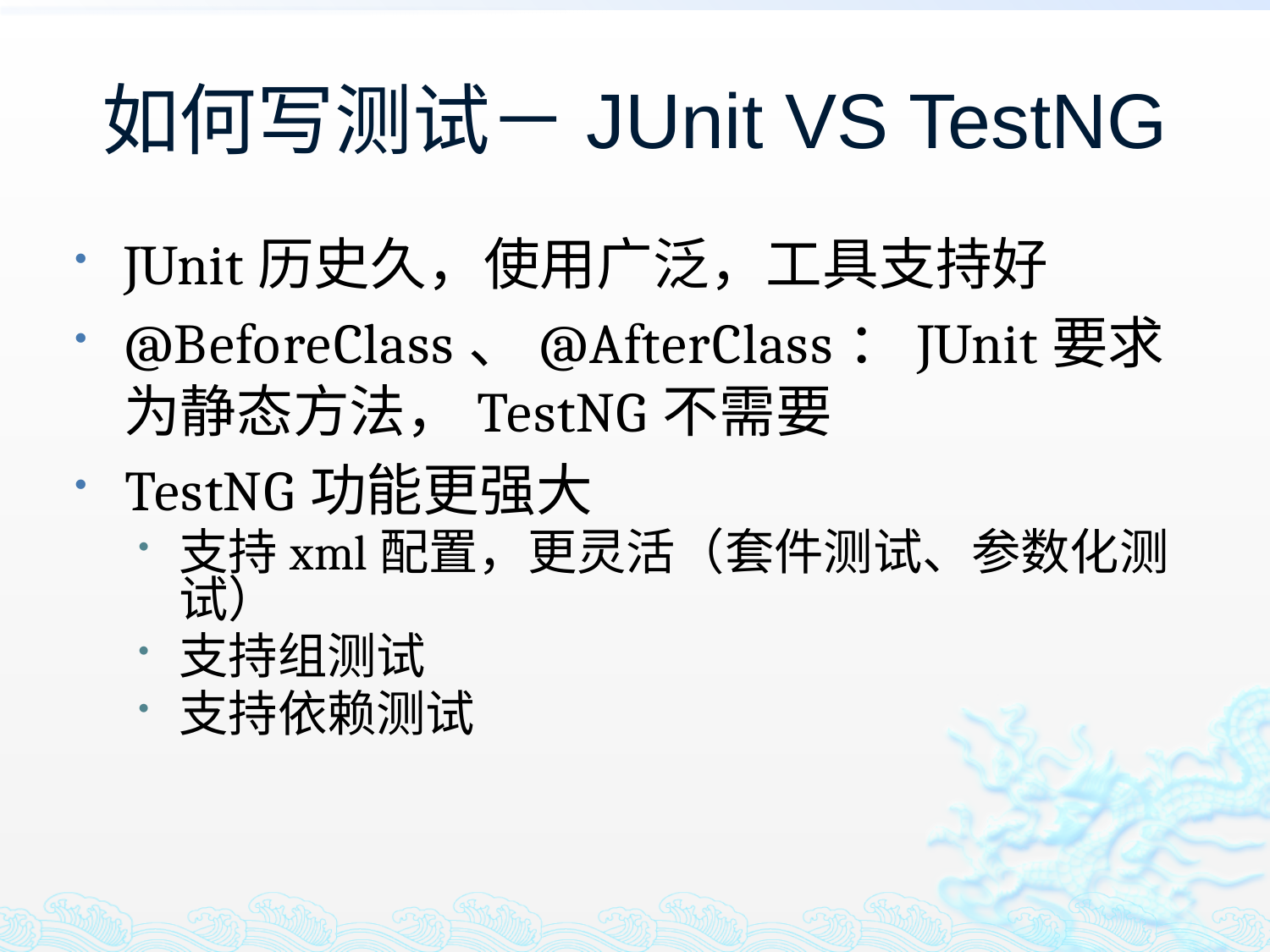

# 如何写测试－JUnit VS TestNG
JUnit历史久，使用广泛，工具支持好
@BeforeClass、@AfterClass：JUnit要求为静态方法，TestNG不需要
TestNG功能更强大
支持xml配置，更灵活（套件测试、参数化测试）
支持组测试
支持依赖测试